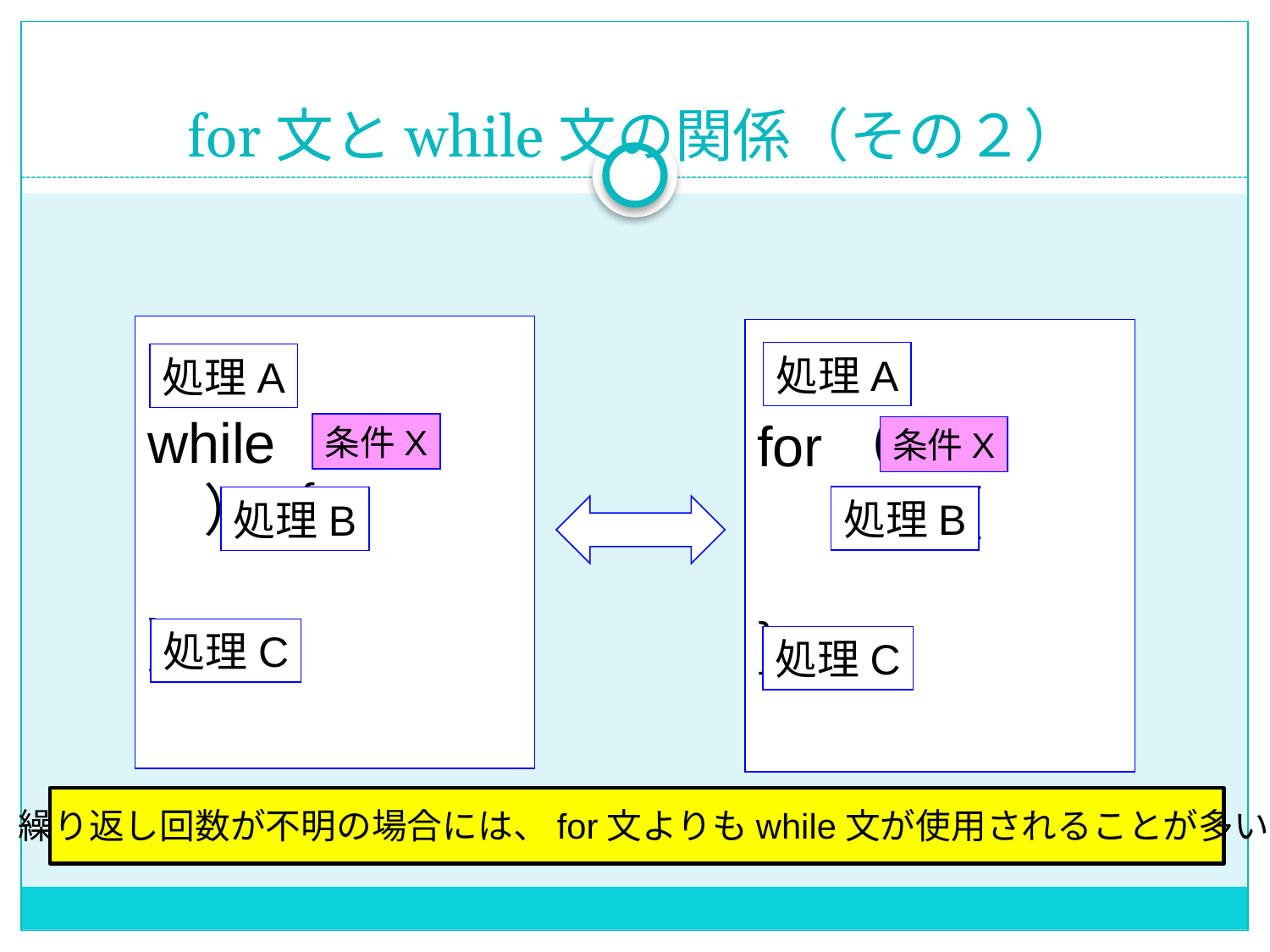

# for文とwhile文の関係（その２）

while（　　　　）｛
｝

for（； 　　　；）｛
｝

処理A
処理A
条件X
条件X
処理B
処理B

処理C
処理C

繰り返し回数が不明の場合には、for文よりもwhile文が使用されることが多い